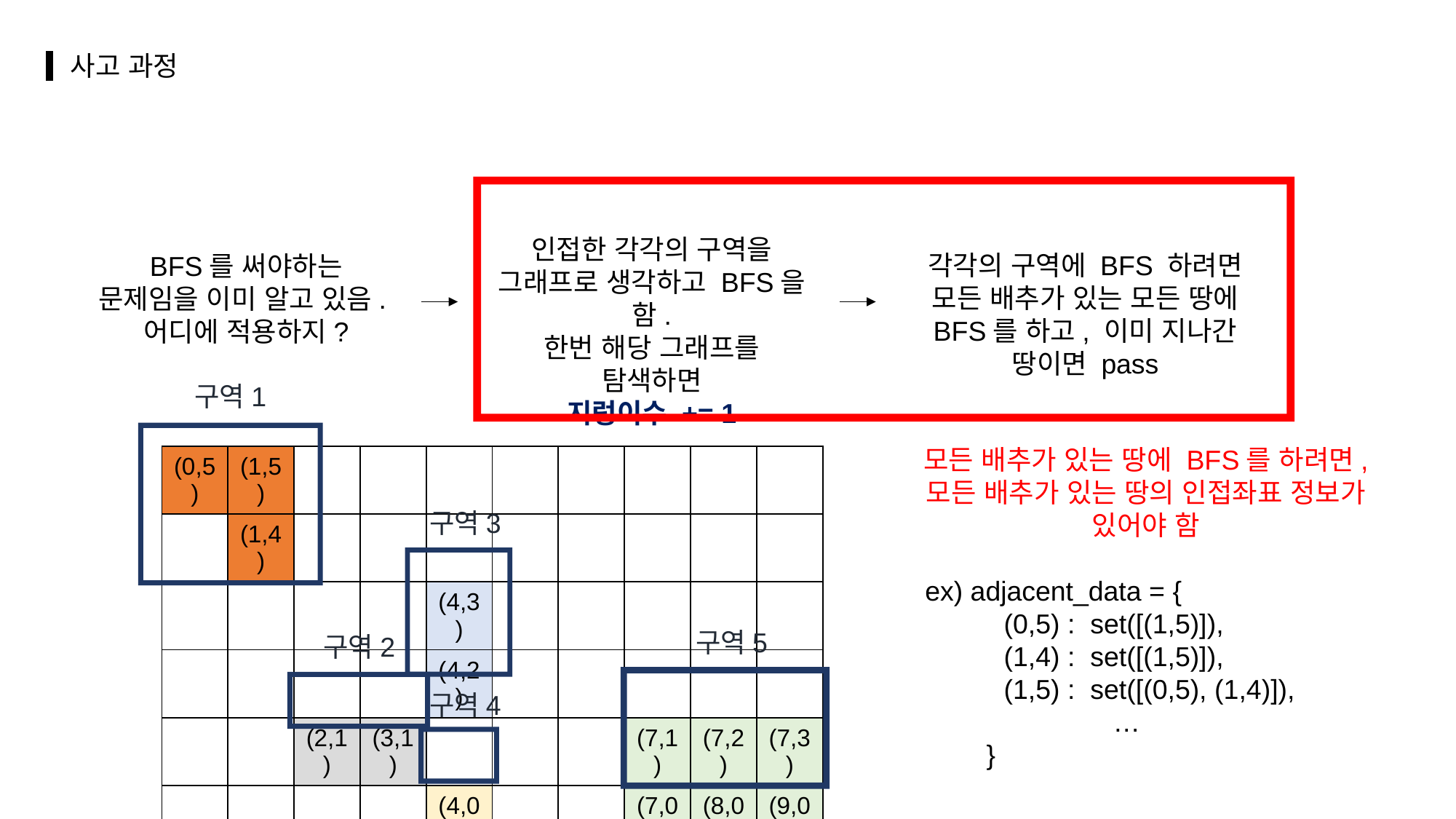

사고 과정
medium
bold

extrabold
인접한 각각의 구역을 그래프로 생각하고 BFS을 함.
한번 해당 그래프를 탐색하면
지렁이수 += 1

각각의 구역에 BFS 하려면 모든 배추가 있는 모든 땅에 BFS를 하고, 이미 지나간 땅이면 pass
BFS를 써야하는 문제임을 이미 알고 있음.
어디에 적용하지?
code
구역1

구역3

구역5
구역2

구역4

주제
모든 배추가 있는 땅에 BFS를 하려면, 모든 배추가 있는 땅의 인접좌표 정보가 있어야 함

    ex) adjacent_data = {
      	(0,5) :  set([(1,5)]),
	(1,4) :  set([(1,5)]),
	(1,5) :  set([(0,5), (1,4)]),
	  	…
            }
| (0,5) | (1,5) |  |  |  |  |  |  |  |  |
| --- | --- | --- | --- | --- | --- | --- | --- | --- | --- |
|  | (1,4) |  |  |  |  |  |  |  |  |
|  |  |  |  | (4,3) |  |  |  |  |  |
|  |  |  |  | (4,2) |  |  |  |  |  |
|  |  | (2,1) | (3,1) |  |  |  | (7,1) | (7,2) | (7,3) |
|  |  |  |  | (4,0) |  |  | (7,0) | (8,0) | (9,0) |